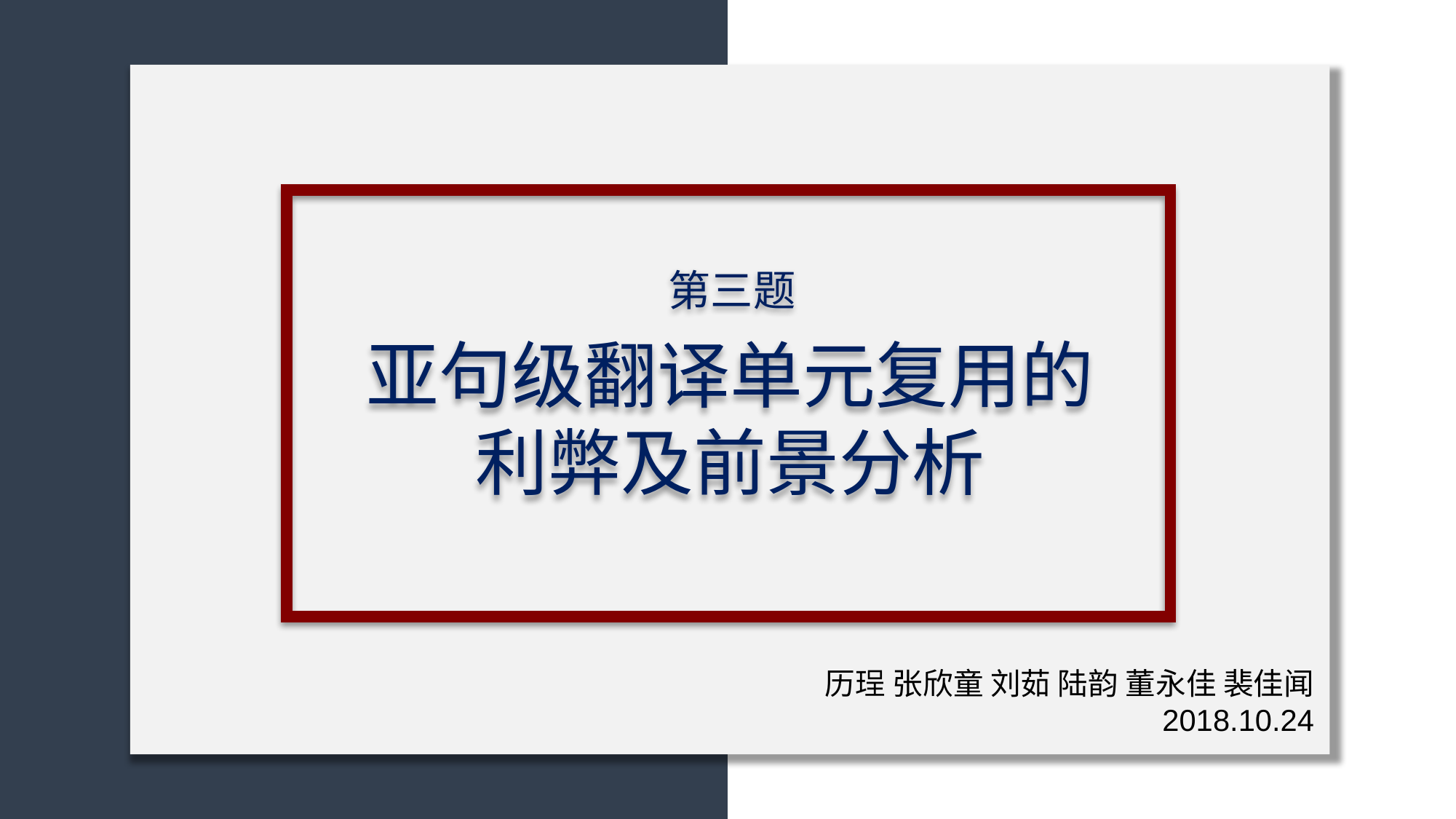

第三题
亚句级翻译单元复用的
利弊及前景分析
历珵 张欣童 刘茹 陆韵 董永佳 裴佳闻
2018.10.24